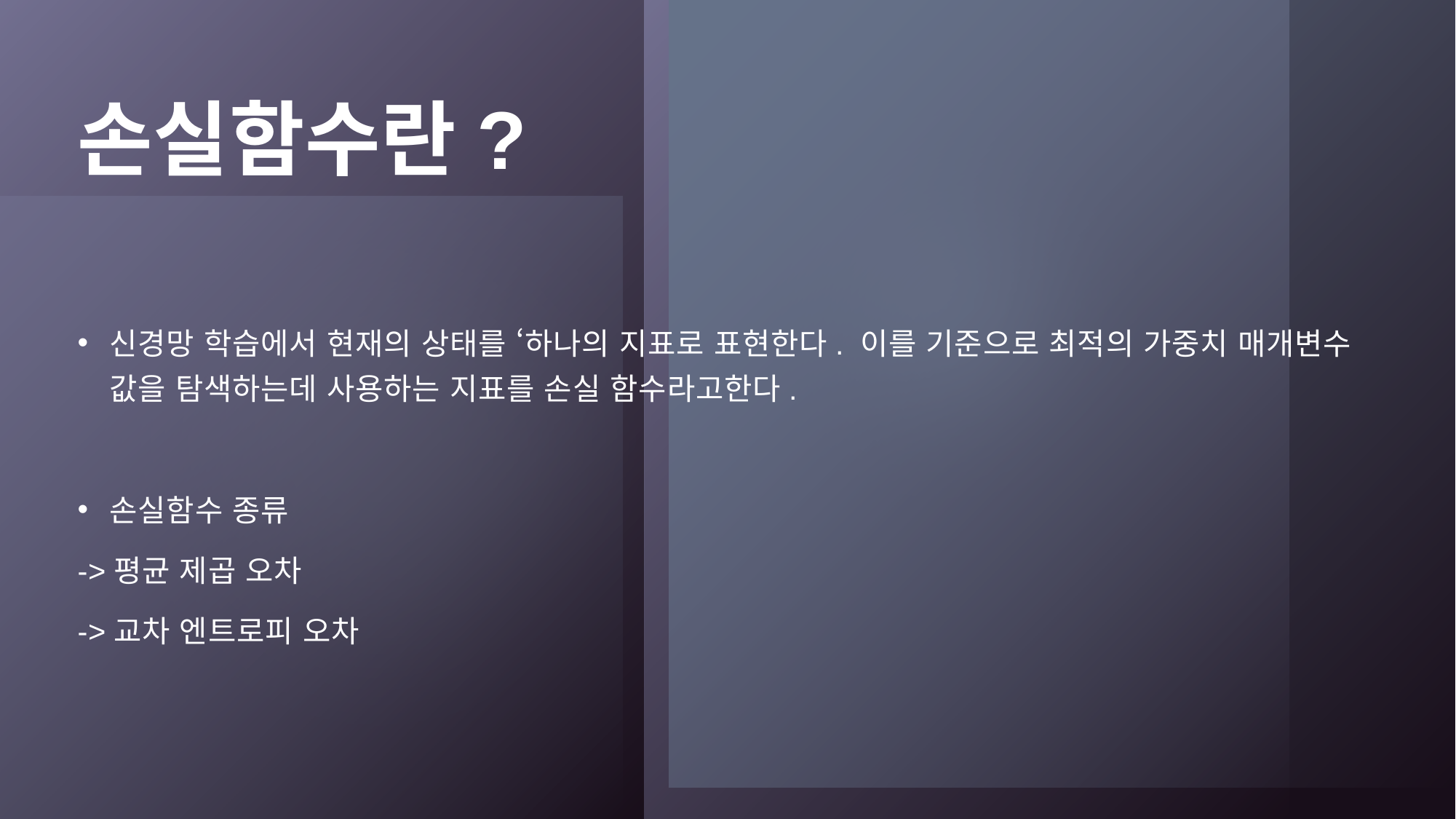

# 손실함수란?
신경망 학습에서 현재의 상태를 ‘하나의 지표로 표현한다. 이를 기준으로 최적의 가중치 매개변수 값을 탐색하는데 사용하는 지표를 손실 함수라고한다.

손실함수 종류
->평균 제곱 오차
->교차 엔트로피 오차